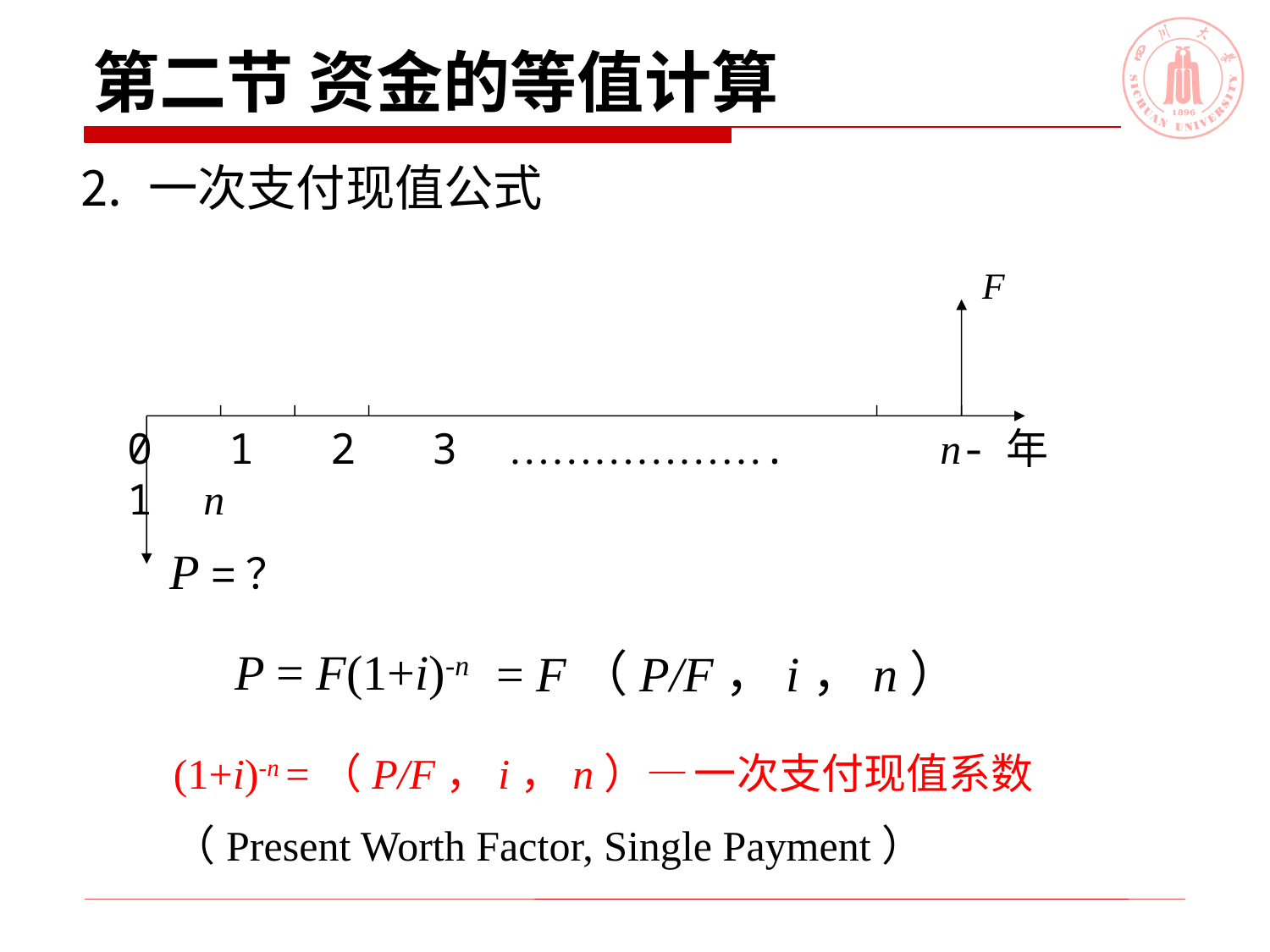

# 第二节 资金的等值计算
⒉ 一次支付现值公式
F

0   1   2   3  ……………….      n-1  n

年
P =？
P = F(1+i)-n
= F（P/F，i，n）
(1+i)-n =（P/F，i，n）— 一次支付现值系数
（Present Worth Factor, Single Payment）